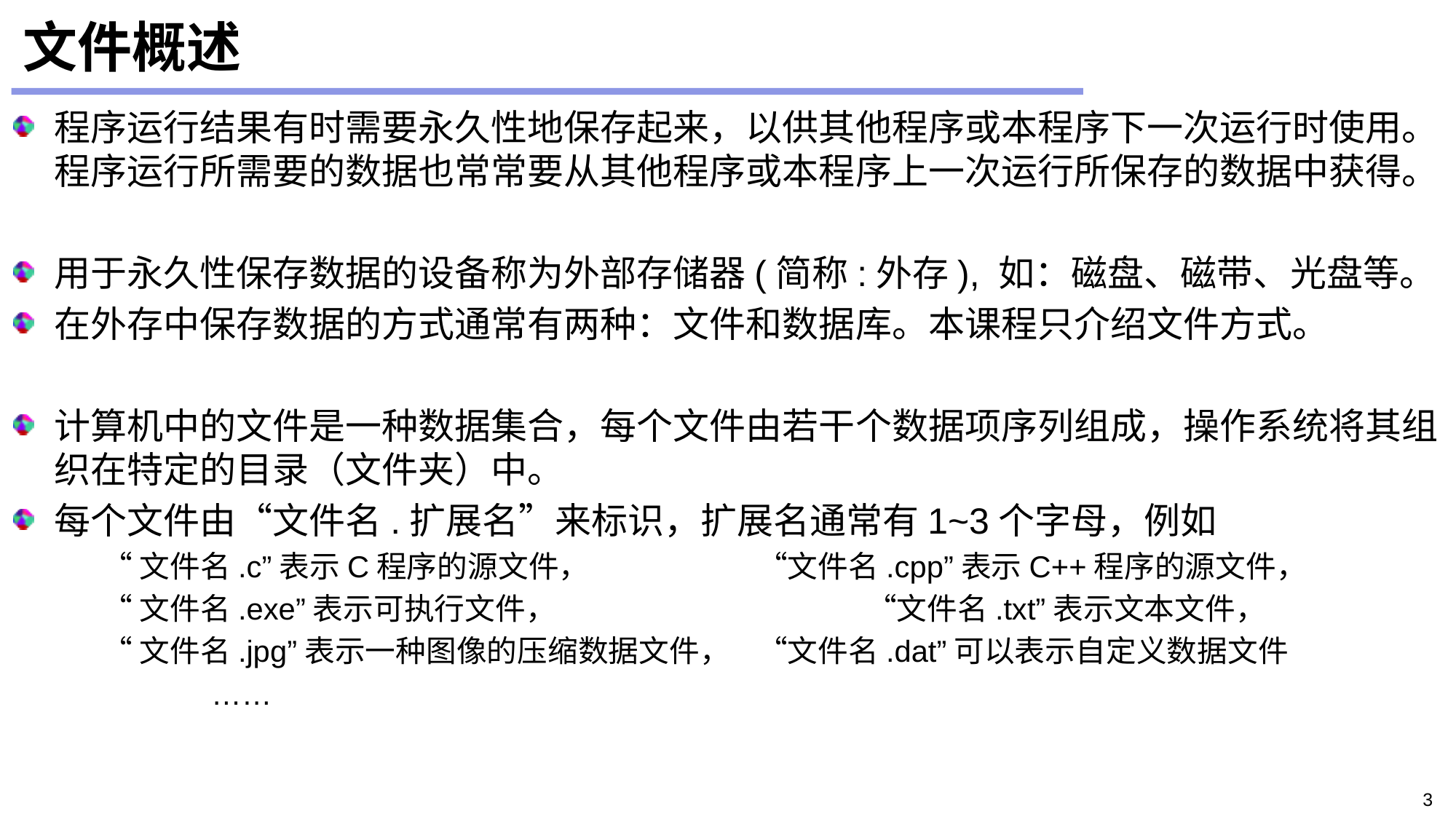

# 文件概述
程序运行结果有时需要永久性地保存起来，以供其他程序或本程序下一次运行时使用。程序运行所需要的数据也常常要从其他程序或本程序上一次运行所保存的数据中获得。

用于永久性保存数据的设备称为外部存储器(简称:外存), 如：磁盘、磁带、光盘等。
在外存中保存数据的方式通常有两种：文件和数据库。本课程只介绍文件方式。

计算机中的文件是一种数据集合，每个文件由若干个数据项序列组成，操作系统将其组织在特定的目录（文件夹）中。
每个文件由“文件名.扩展名”来标识，扩展名通常有1~3个字母，例如
	“文件名.c”表示C程序的源文件，		“文件名.cpp”表示C++程序的源文件，
	“文件名.exe”表示可执行文件，			“文件名.txt”表示文本文件，
	“文件名.jpg”表示一种图像的压缩数据文件，	“文件名.dat”可以表示自定义数据文件
		……
3